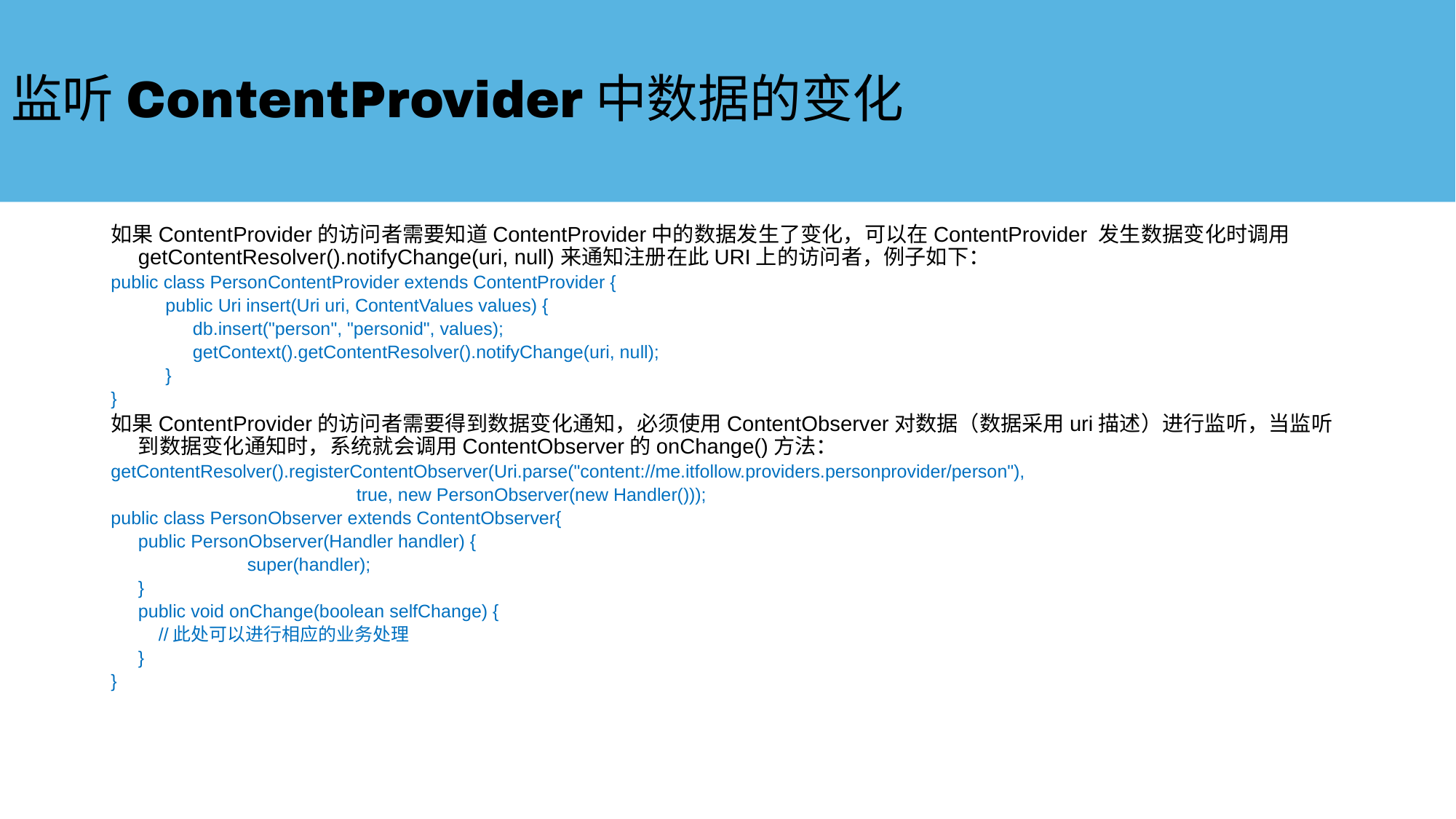

# 监听ContentProvider中数据的变化
如果ContentProvider的访问者需要知道ContentProvider中的数据发生了变化，可以在ContentProvider 发生数据变化时调用getContentResolver().notifyChange(uri, null)来通知注册在此URI上的访问者，例子如下：
public class PersonContentProvider extends ContentProvider {
public Uri insert(Uri uri, ContentValues values) {
	db.insert("person", "personid", values);
	getContext().getContentResolver().notifyChange(uri, null);
}
}
如果ContentProvider的访问者需要得到数据变化通知，必须使用ContentObserver对数据（数据采用uri描述）进行监听，当监听到数据变化通知时，系统就会调用ContentObserver的onChange()方法：
getContentResolver().registerContentObserver(Uri.parse("content://me.itfollow.providers.personprovider/person"),
        		true, new PersonObserver(new Handler()));
public class PersonObserver extends ContentObserver{
	public PersonObserver(Handler handler) {
		super(handler);
 	}
	public void onChange(boolean selfChange) {
	    //此处可以进行相应的业务处理
	}
}